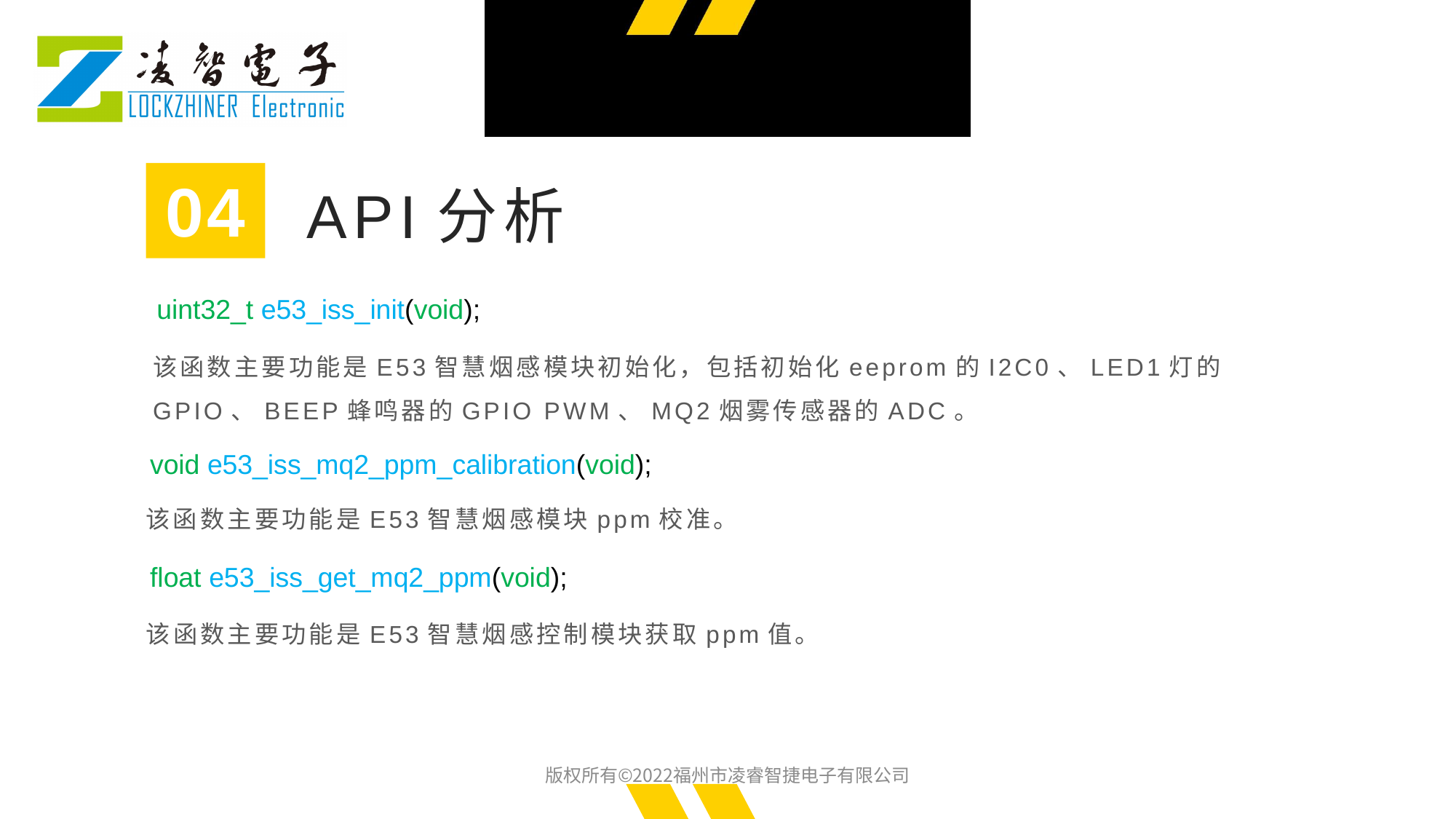

04
API分析
uint32_t e53_iss_init(void);
该函数主要功能是E53智慧烟感模块初始化，包括初始化eeprom的I2C0、LED1灯的GPIO、BEEP蜂鸣器的GPIO PWM、MQ2烟雾传感器的ADC。
void e53_iss_mq2_ppm_calibration(void);
该函数主要功能是E53智慧烟感模块ppm校准。
float e53_iss_get_mq2_ppm(void);
该函数主要功能是E53智慧烟感控制模块获取ppm值。
版权所有©2022福州市凌睿智捷电子有限公司
7